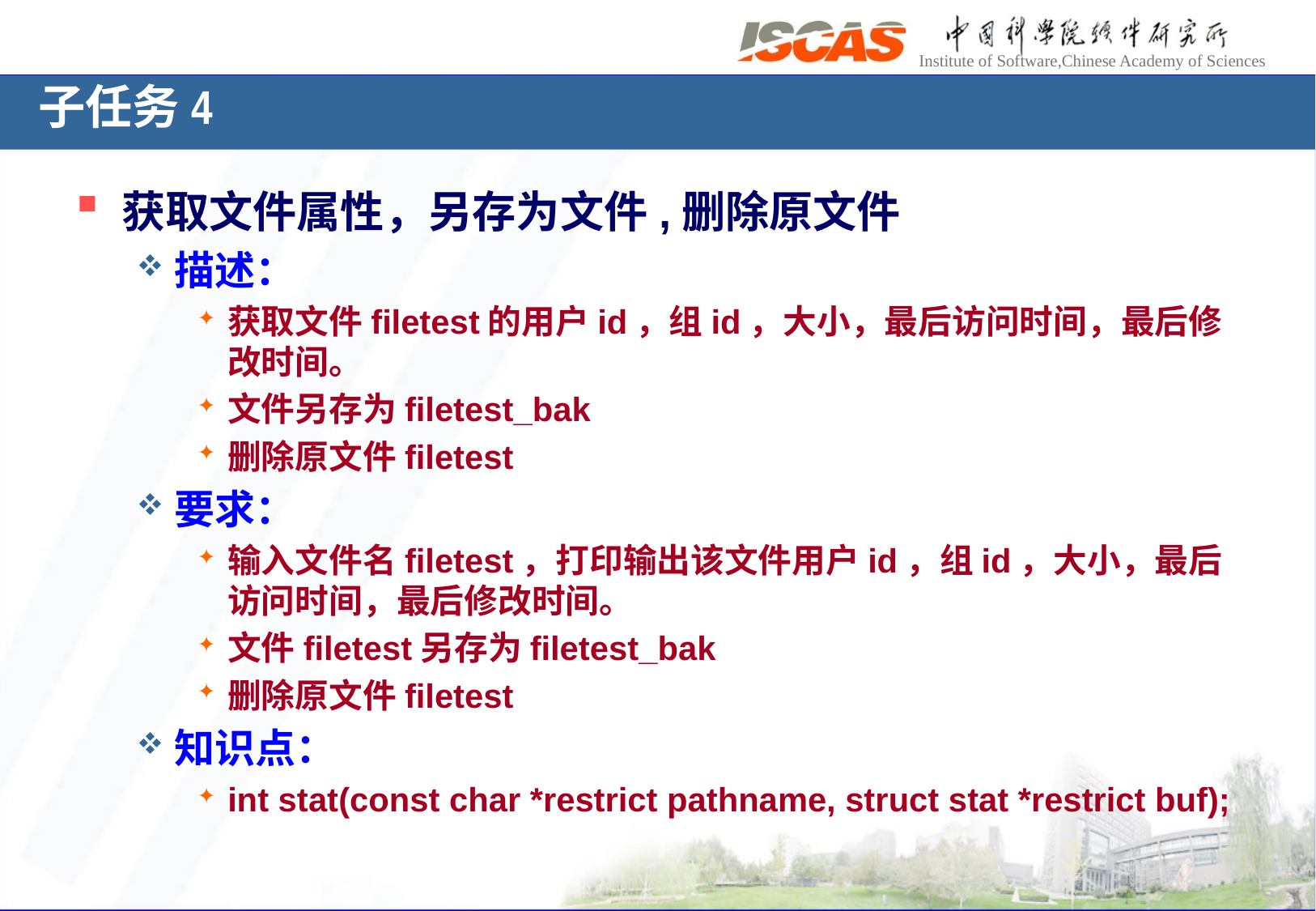

子任务4
获取文件属性，另存为文件,删除原文件
描述：
获取文件filetest的用户id，组id，大小，最后访问时间，最后修改时间。
文件另存为filetest_bak
删除原文件filetest
要求：
输入文件名filetest，打印输出该文件用户id，组id，大小，最后访问时间，最后修改时间。
文件filetest另存为filetest_bak
删除原文件filetest
知识点：
int stat(const char *restrict pathname, struct stat *restrict buf);